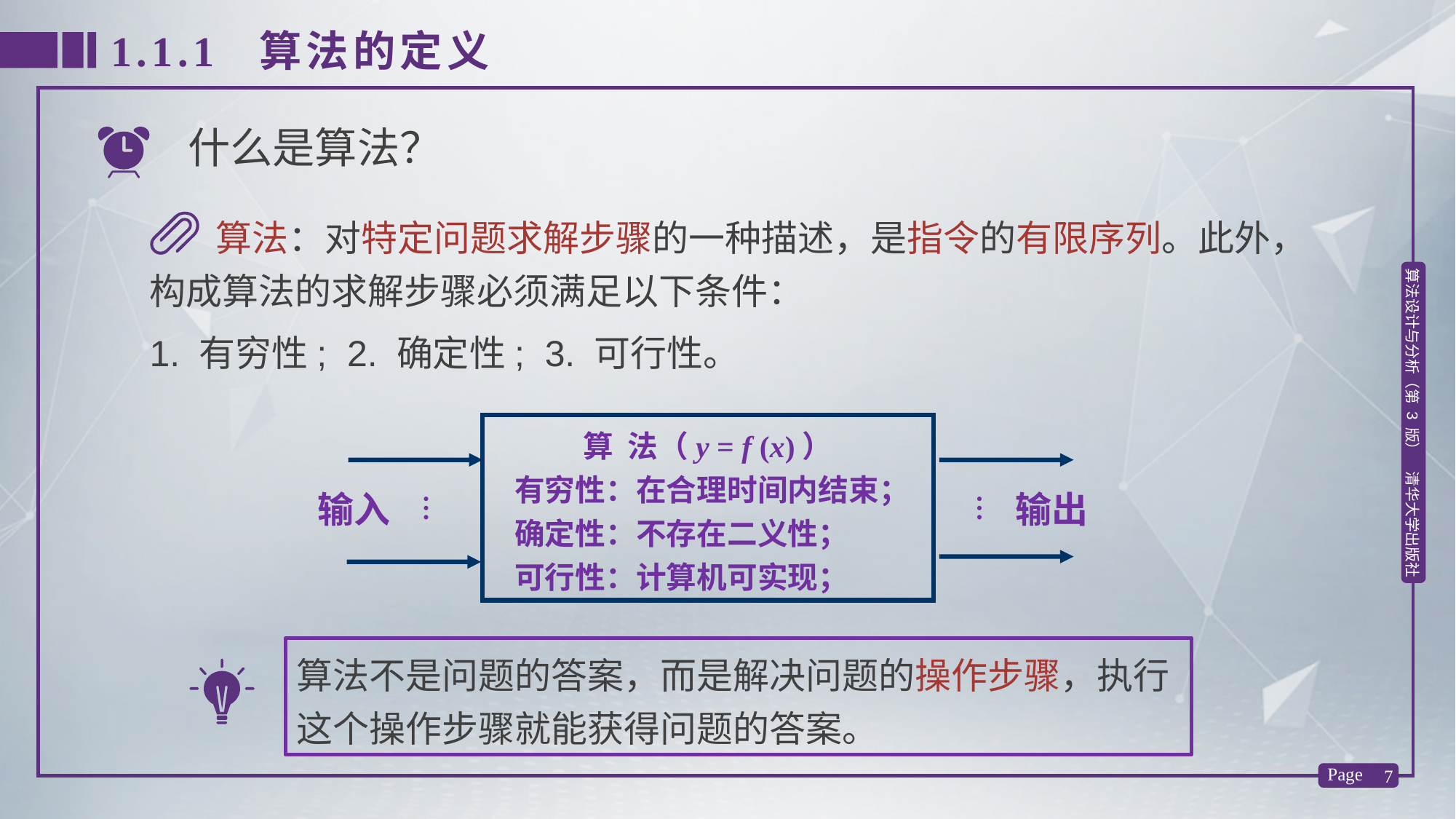

1.1.1  算法的定义
什么是算法？

       算法：对特定问题求解步骤的一种描述，是指令的有限序列。此外，构成算法的求解步骤必须满足以下条件：
1. 有穷性;  2. 确定性;  3. 可行性。

算  法（y = f (x)）
  有穷性：在合理时间内结束；
  确定性：不存在二义性；
  可行性：计算机可实现；

…
…
输入
输出

算法不是问题的答案，而是解决问题的操作步骤，执行这个操作步骤就能获得问题的答案。